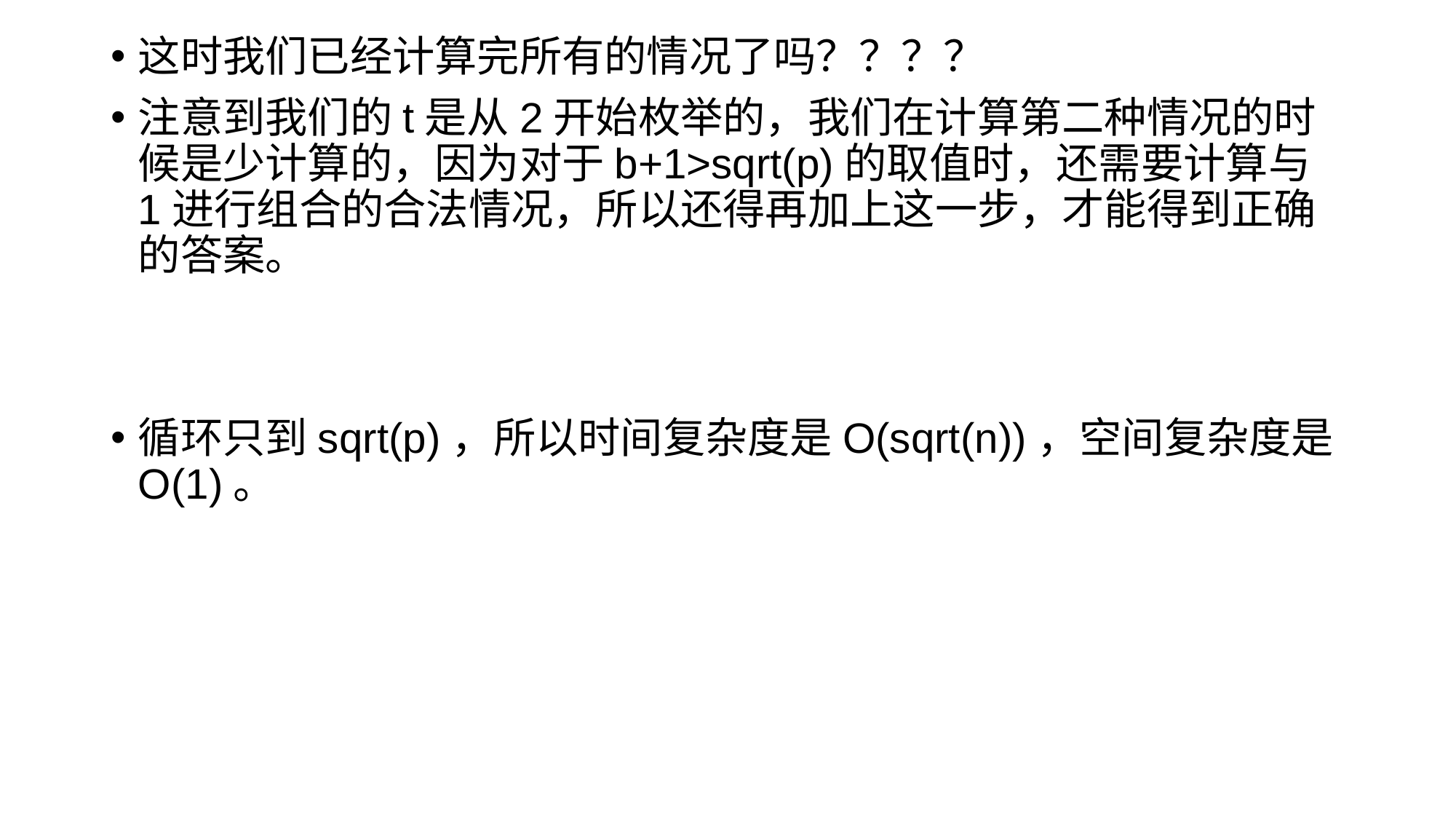

这时我们已经计算完所有的情况了吗？？？？
注意到我们的t是从2开始枚举的，我们在计算第二种情况的时候是少计算的，因为对于b+1>sqrt(p)的取值时，还需要计算与1进行组合的合法情况，所以还得再加上这一步，才能得到正确的答案。

循环只到sqrt(p)，所以时间复杂度是O(sqrt(n))，空间复杂度是O(1)。